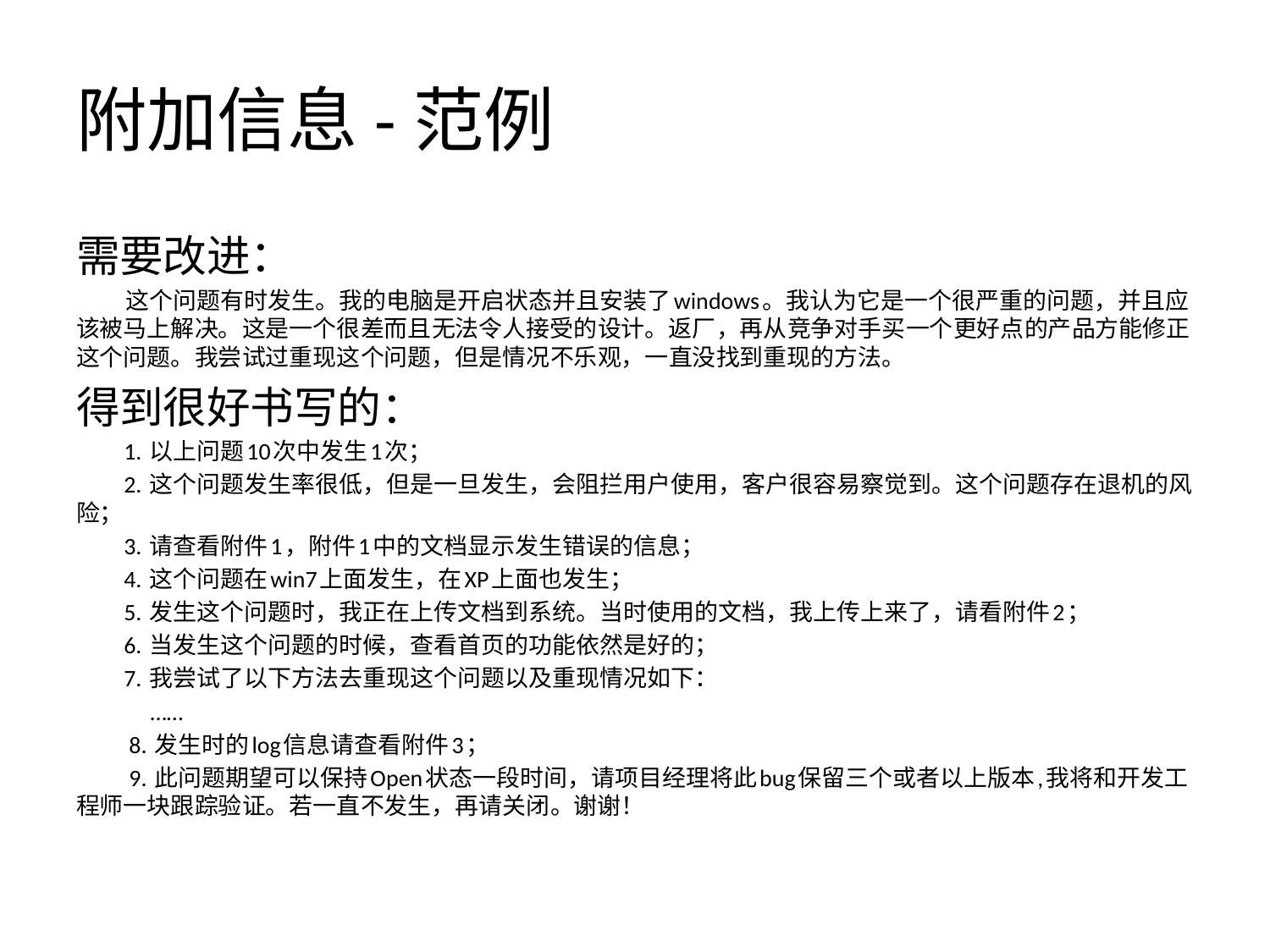

# 附加信息-范例
需要改进：
         这个问题有时发生。我的电脑是开启状态并且安装了windows。我认为它是一个很严重的问题，并且应该被马上解决。这是一个很差而且无法令人接受的设计。返厂，再从竞争对手买一个更好点的产品方能修正这个问题。我尝试过重现这个问题，但是情况不乐观，一直没找到重现的方法。
得到很好书写的：
         1. 以上问题10次中发生1次；
         2. 这个问题发生率很低，但是一旦发生，会阻拦用户使用，客户很容易察觉到。这个问题存在退机的风险；
         3. 请查看附件1，附件1中的文档显示发生错误的信息；
         4. 这个问题在win7上面发生，在XP上面也发生；
         5. 发生这个问题时，我正在上传文档到系统。当时使用的文档，我上传上来了，请看附件2；
         6. 当发生这个问题的时候，查看首页的功能依然是好的；
         7. 我尝试了以下方法去重现这个问题以及重现情况如下：
              ……
          8. 发生时的log信息请查看附件3；
          9. 此问题期望可以保持Open状态一段时间，请项目经理将此bug保留三个或者以上版本,我将和开发工程师一块跟踪验证。若一直不发生，再请关闭。谢谢！